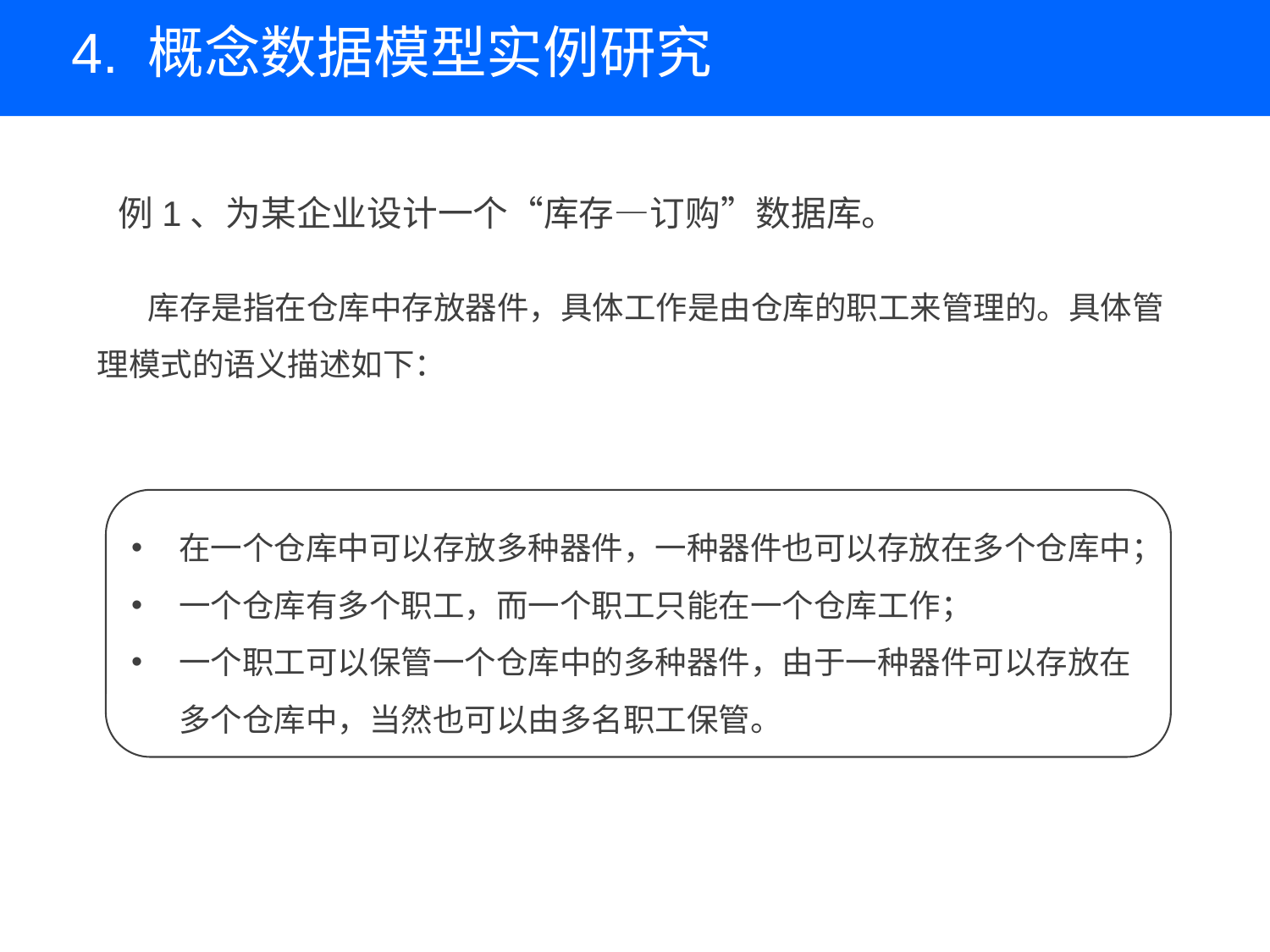

# 4. 概念数据模型实例研究
例1、为某企业设计一个“库存—订购”数据库。
      库存是指在仓库中存放器件，具体工作是由仓库的职工来管理的。具体管理模式的语义描述如下：
在一个仓库中可以存放多种器件，一种器件也可以存放在多个仓库中；
一个仓库有多个职工，而一个职工只能在一个仓库工作；
一个职工可以保管一个仓库中的多种器件，由于一种器件可以存放在多个仓库中，当然也可以由多名职工保管。